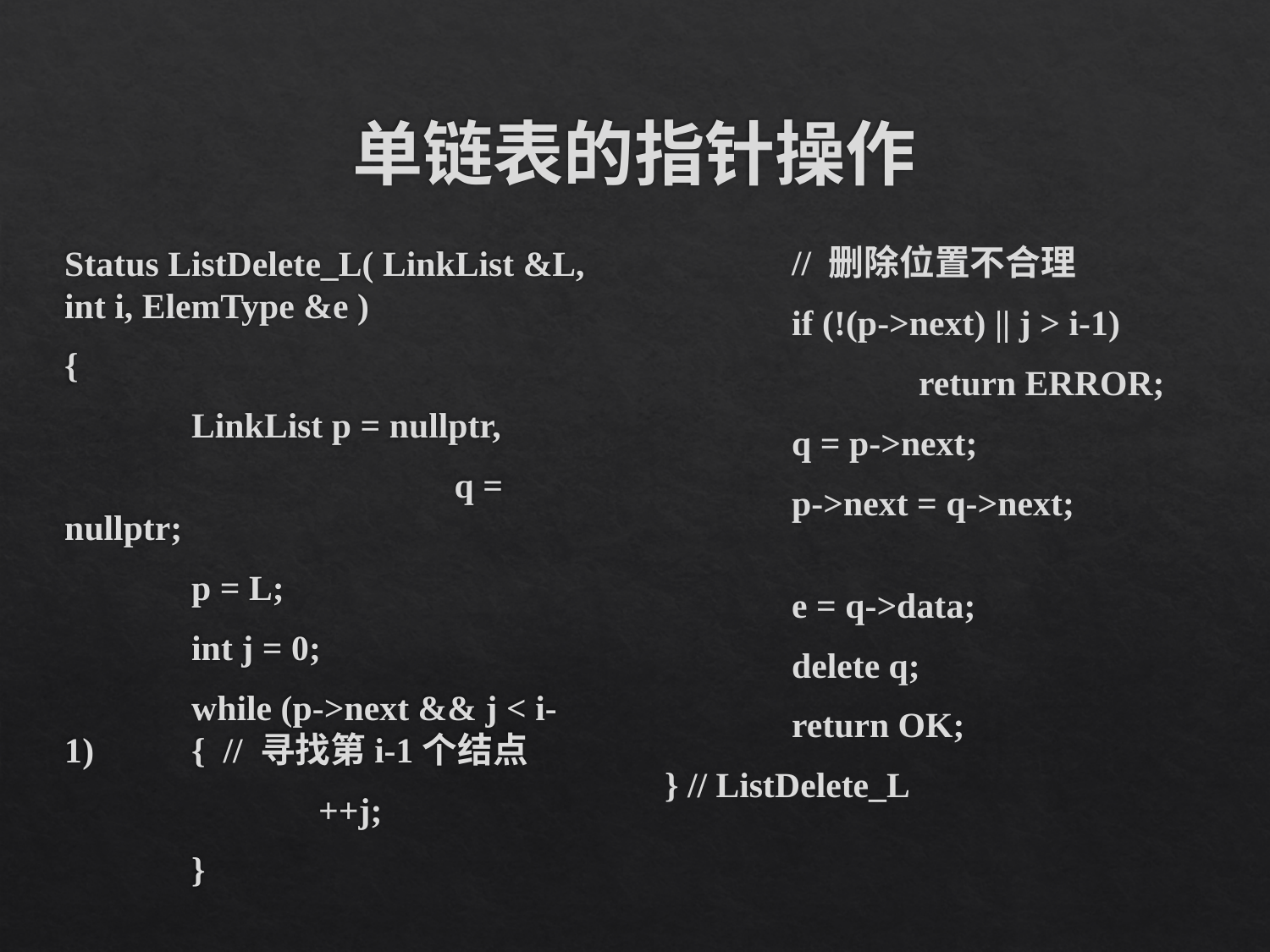

# 单链表的指针操作
Status ListDelete_L( LinkList &L, int i, ElemType &e )
{
	LinkList p = nullptr,
			 q = nullptr;
	p = L;
	int j = 0;
	while (p->next && j < i-1) 	{  // 寻找第i-1个结点
		++j;
	}

	// 删除位置不合理
	if (!(p->next) || j > i-1)
		return ERROR;
	q = p->next;
	p->next = q->next;
	e = q->data;
	delete q;
	return OK;
} // ListDelete_L